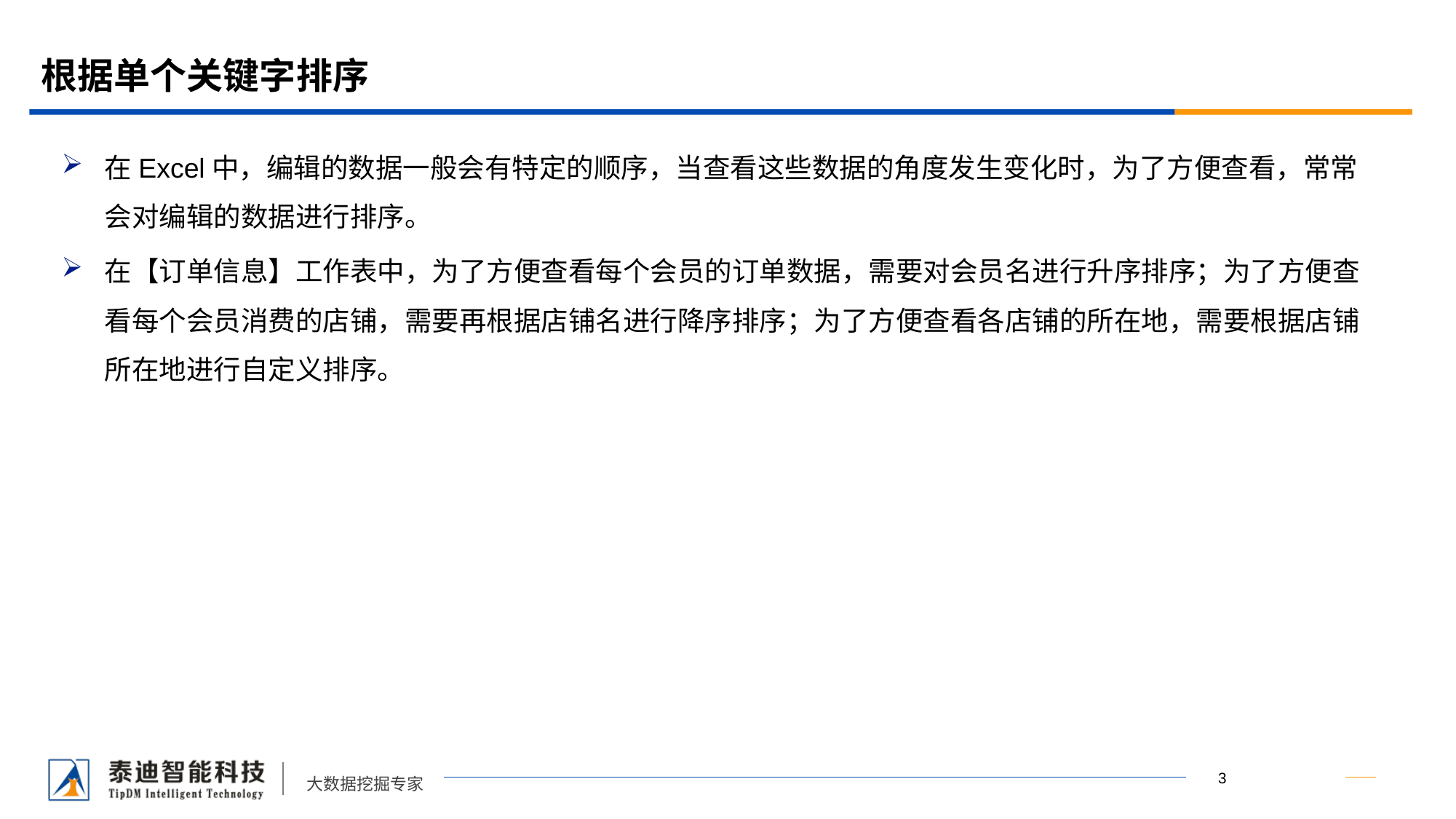

# 根据单个关键字排序
在Excel中，编辑的数据一般会有特定的顺序，当查看这些数据的角度发生变化时，为了方便查看，常常会对编辑的数据进行排序。
在【订单信息】工作表中，为了方便查看每个会员的订单数据，需要对会员名进行升序排序；为了方便查看每个会员消费的店铺，需要再根据店铺名进行降序排序；为了方便查看各店铺的所在地，需要根据店铺所在地进行自定义排序。